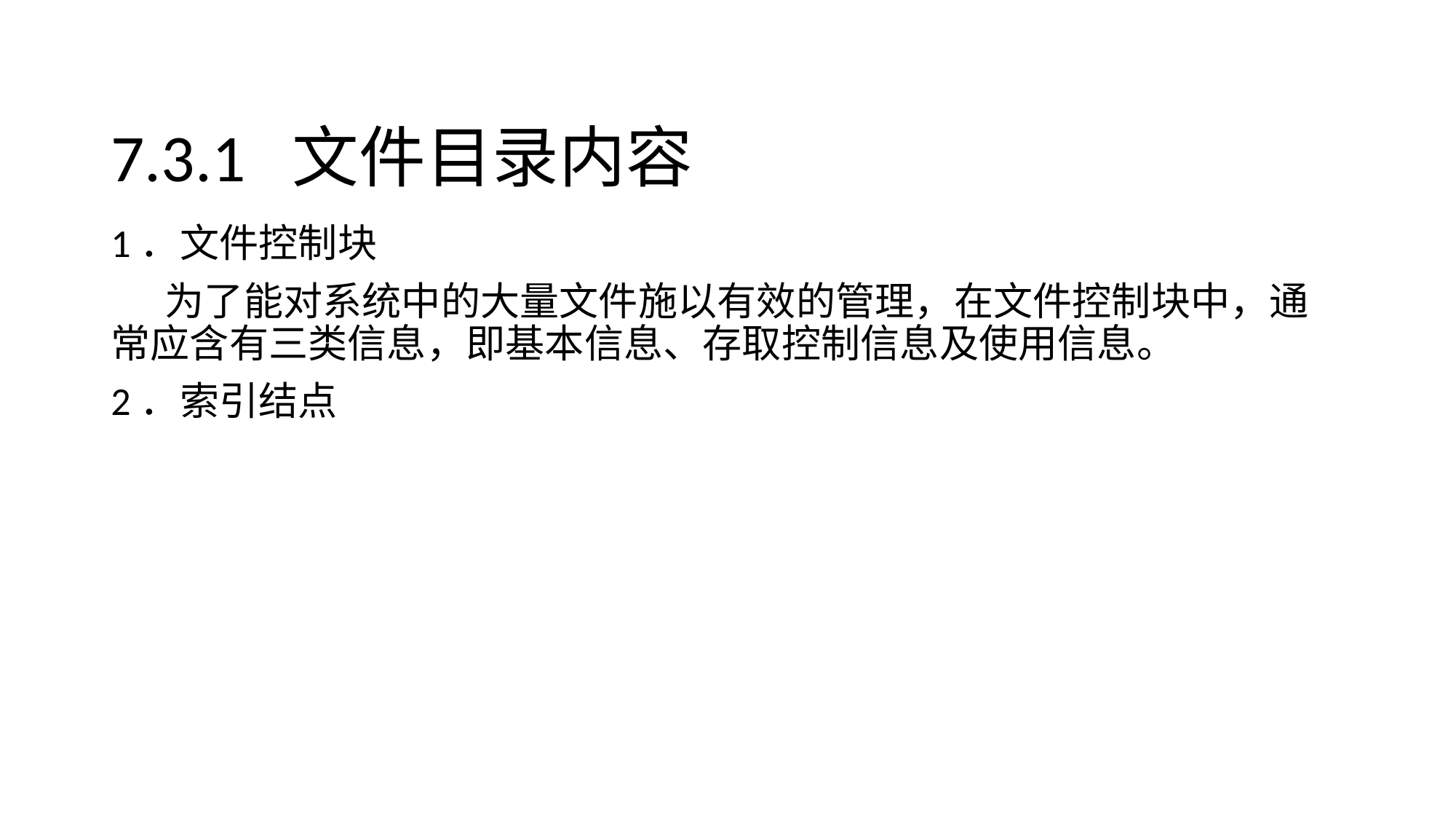

7.3.1  文件目录内容
1．文件控制块
     为了能对系统中的大量文件施以有效的管理，在文件控制块中，通常应含有三类信息，即基本信息、存取控制信息及使用信息。
2．索引结点

3